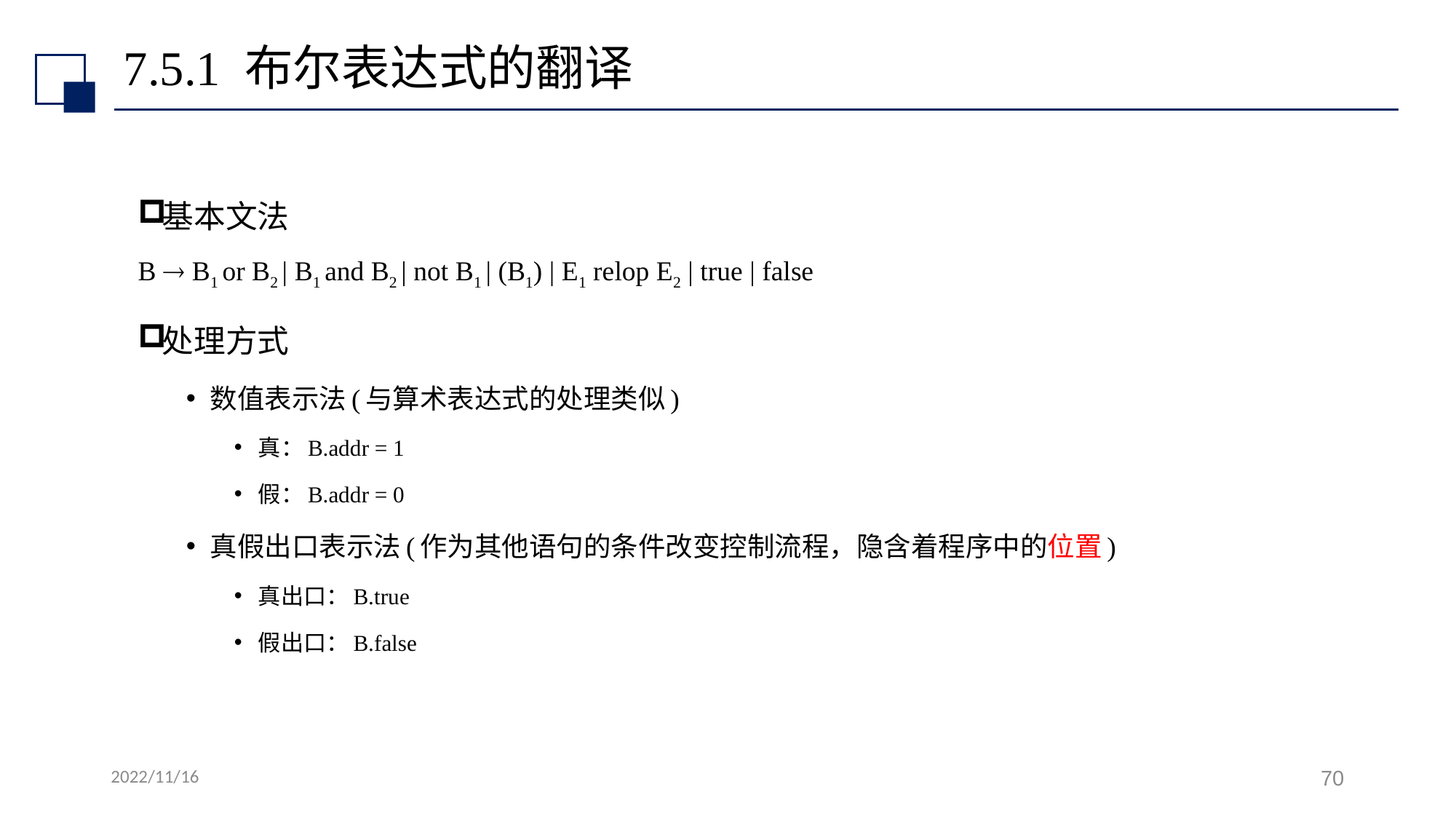

# 7.5.1 布尔表达式的翻译
基本文法
B → B1 or B2 | B1 and B2 | not B1 | (B1) | E1 relop E2 | true | false
处理方式
数值表示法(与算术表达式的处理类似)
真：B.addr = 1
假：B.addr = 0
真假出口表示法(作为其他语句的条件改变控制流程，隐含着程序中的位置)
真出口：B.true
假出口：B.false
2022/11/16
70